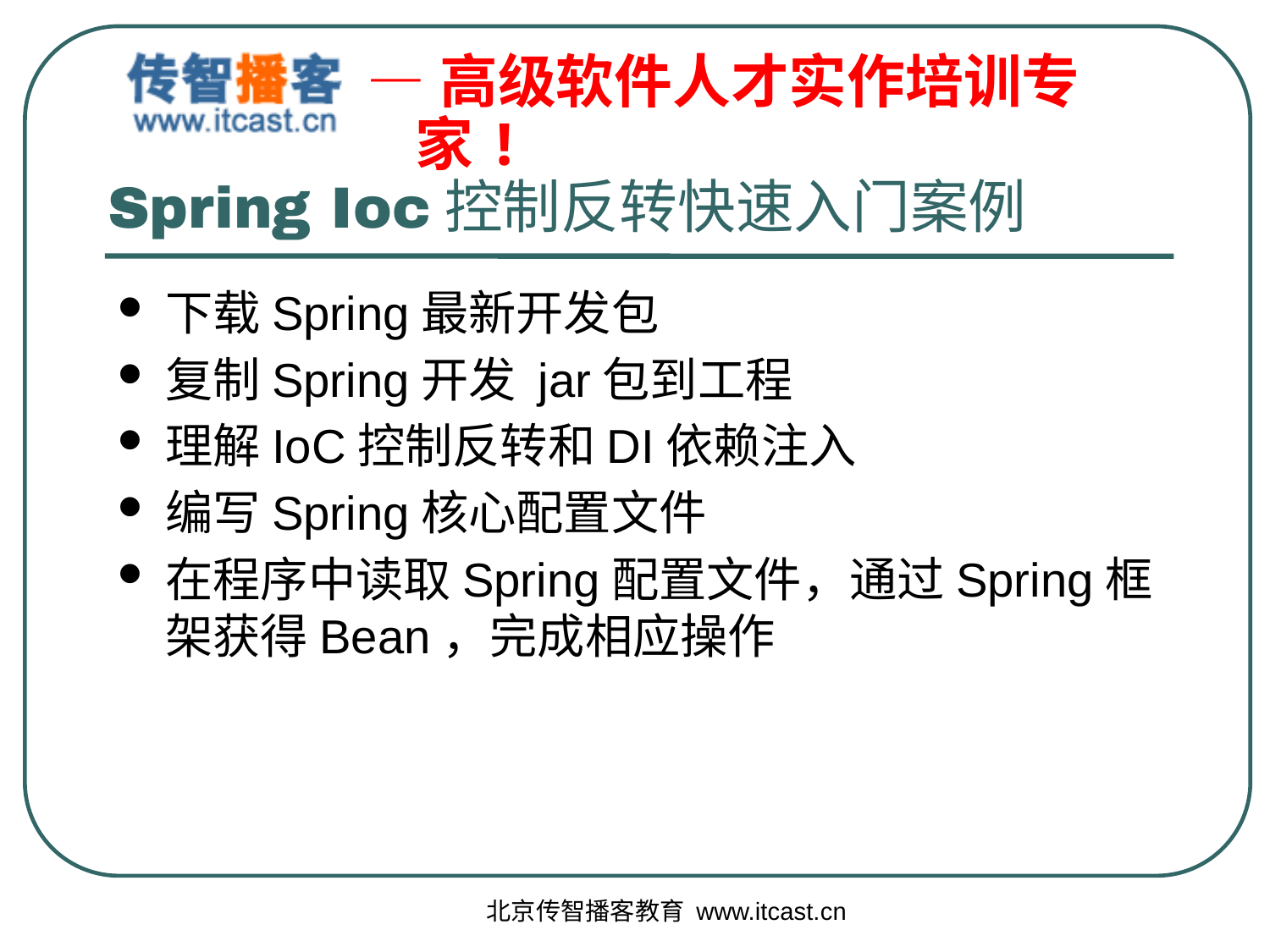

# Spring Ioc控制反转快速入门案例
下载Spring最新开发包
复制Spring开发 jar包到工程
理解IoC控制反转和DI依赖注入
编写Spring核心配置文件
在程序中读取Spring配置文件，通过Spring框架获得Bean，完成相应操作

北京传智播客教育 www.itcast.cn